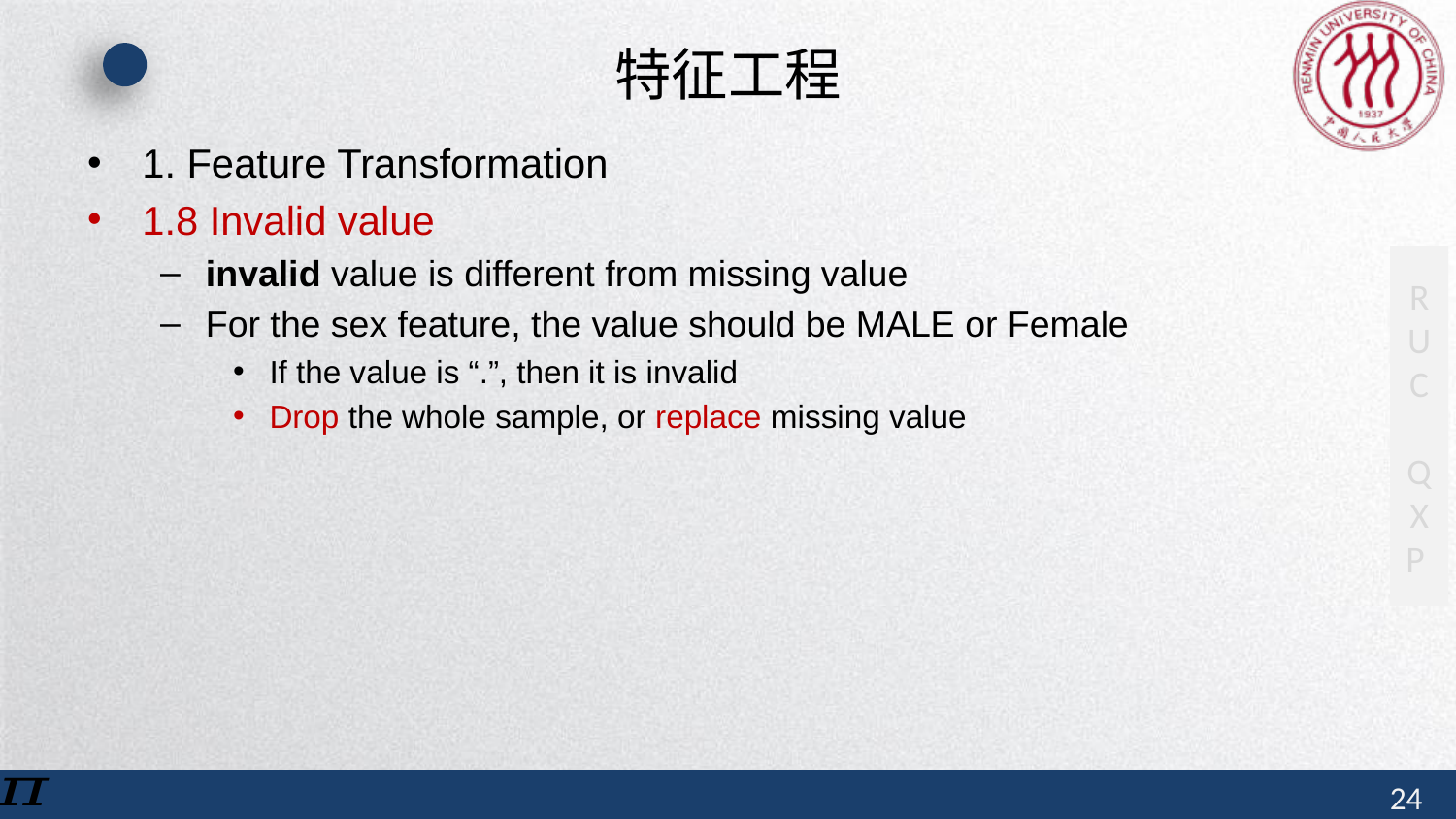

# 特征工程
1. Feature Transformation
1.8 Invalid value
invalid value is different from missing value
For the sex feature, the value should be MALE or Female
If the value is “.”, then it is invalid
Drop the whole sample, or replace missing value